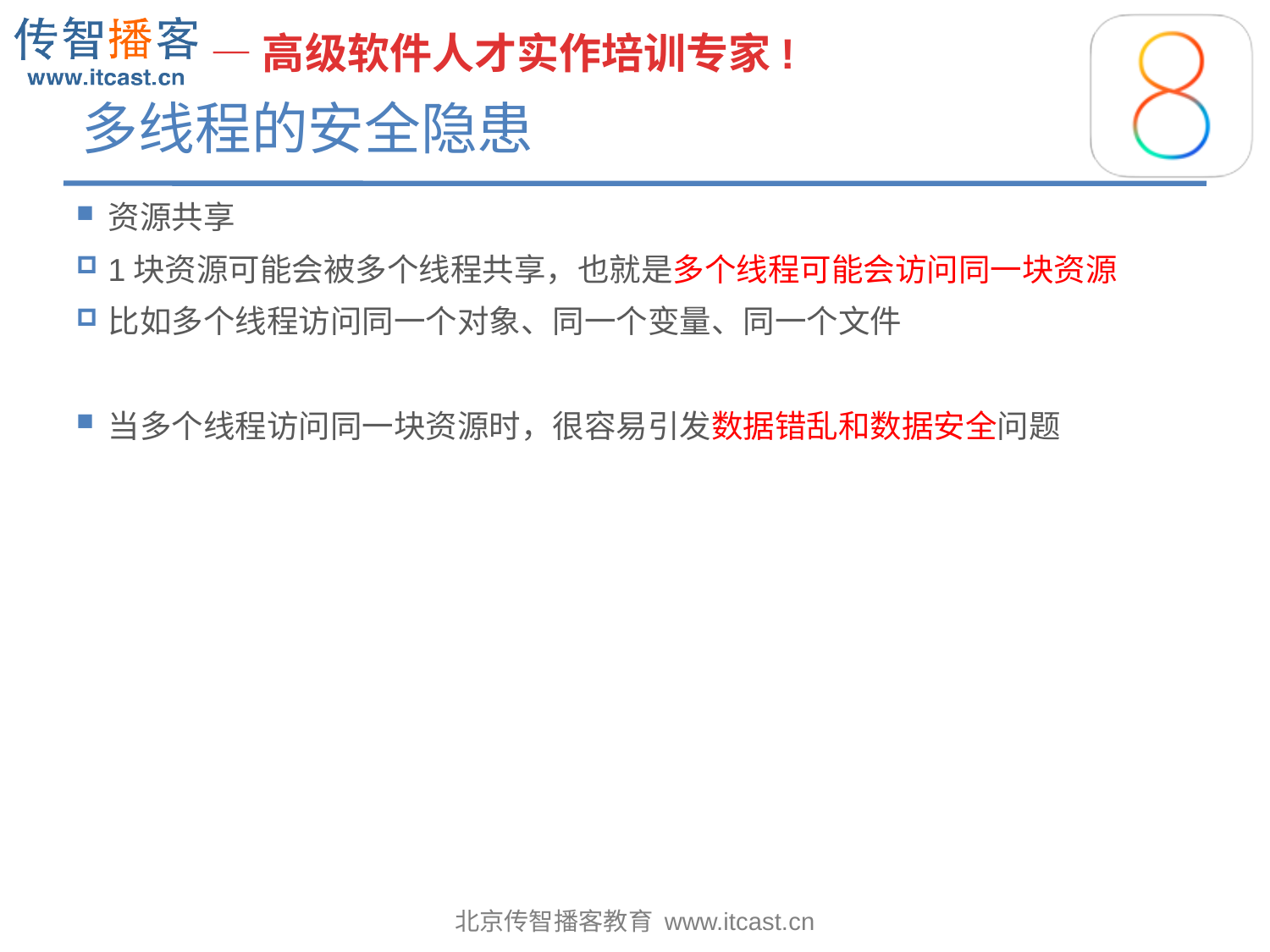

# 多线程的安全隐患
资源共享
1块资源可能会被多个线程共享，也就是多个线程可能会访问同一块资源
比如多个线程访问同一个对象、同一个变量、同一个文件

当多个线程访问同一块资源时，很容易引发数据错乱和数据安全问题